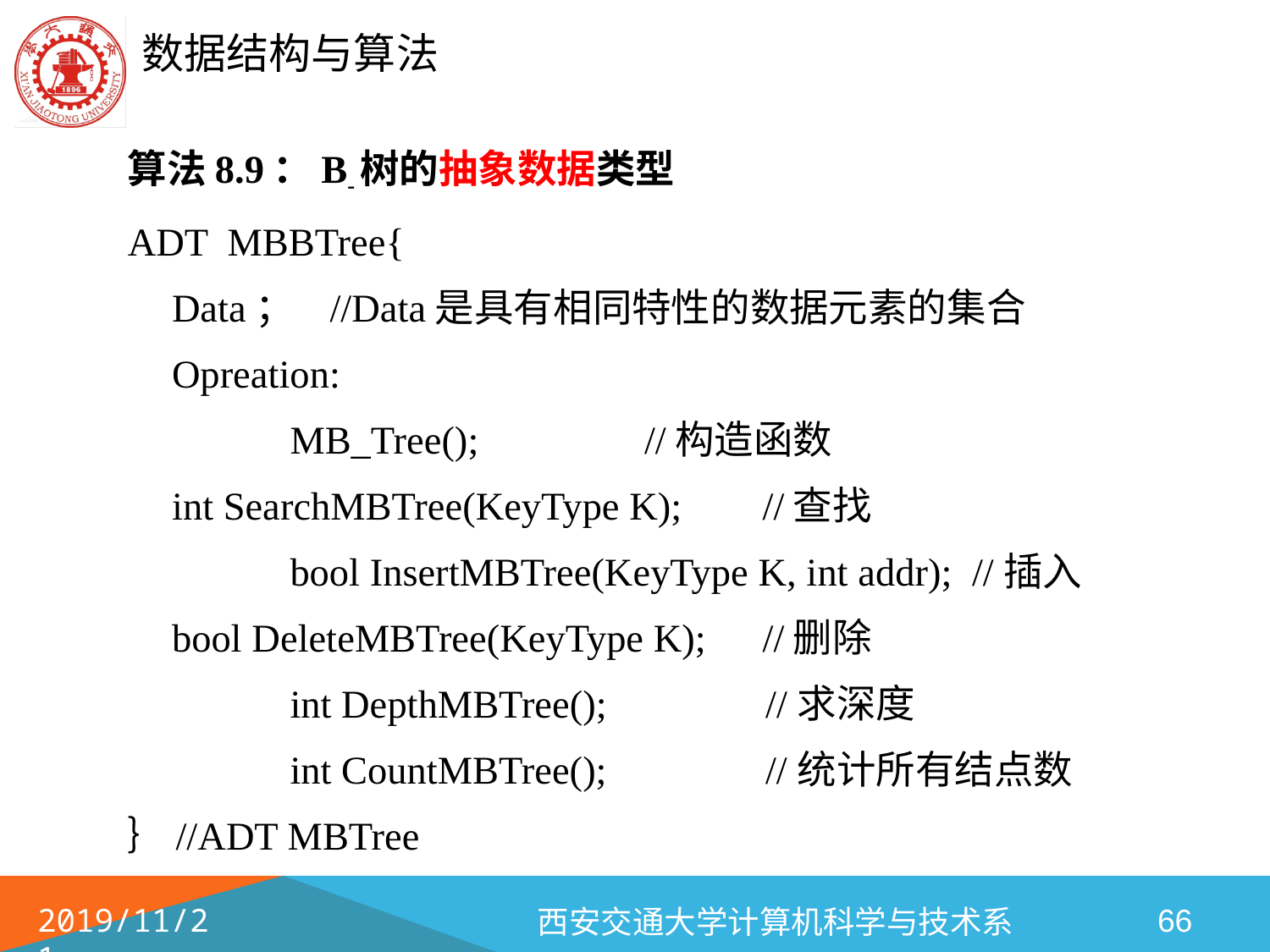

算法8.9：B-树的抽象数据类型
ADT  MBBTree{
	Data；   //Data是具有相同特性的数据元素的集合
	Opreation:
     	MB_Tree();              		//构造函数
		int SearchMBTree(KeyType K);   	//查找
     	bool InsertMBTree(KeyType K, int addr);  //插入
		bool DeleteMBTree(KeyType K);  	//删除
     	int DepthMBTree();                //求深度
     	int CountMBTree();                //统计所有结点数
｝//ADT MBTree